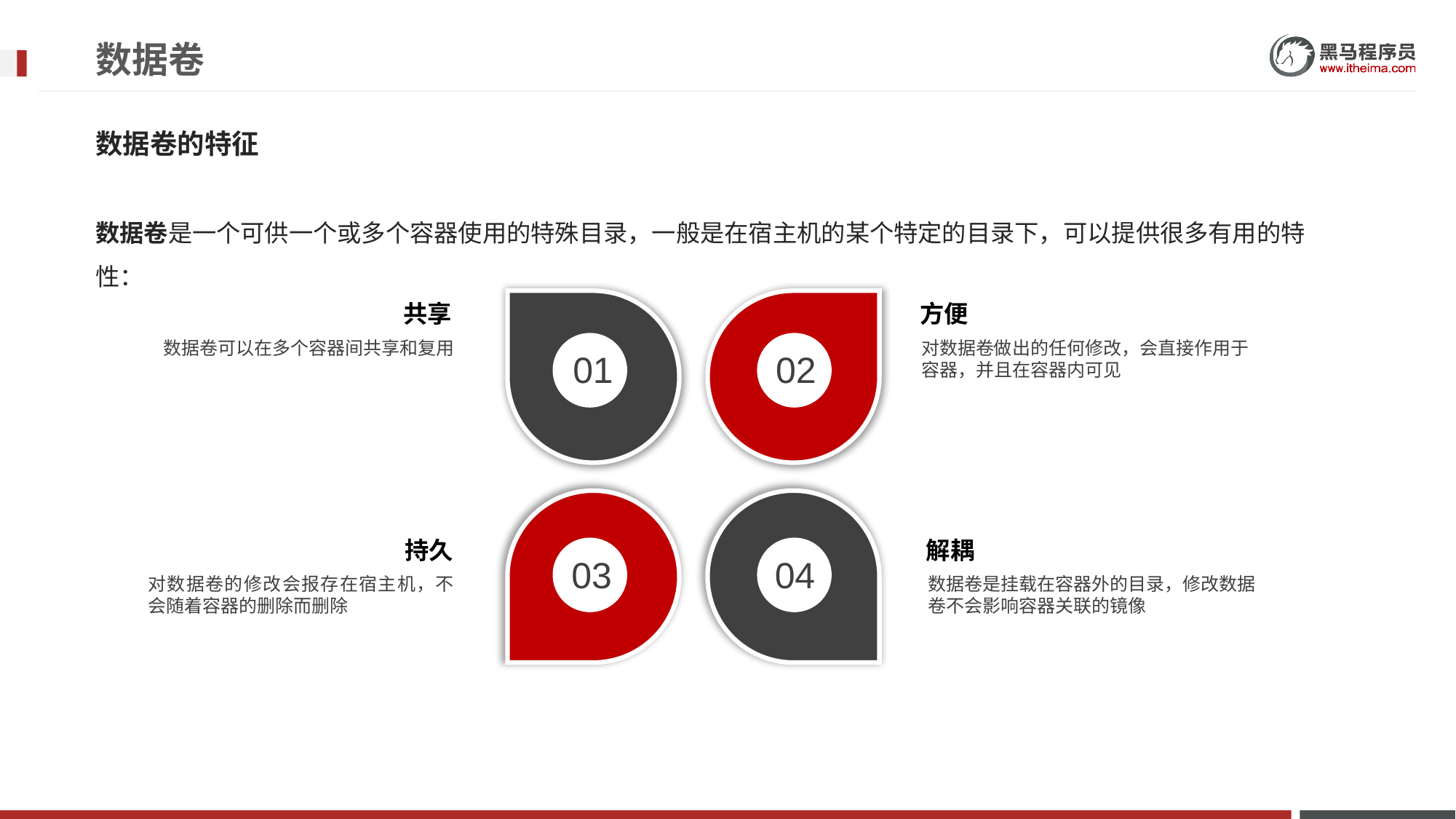

# 数据卷
数据卷的特征
数据卷是一个可供一个或多个容器使用的特殊目录，一般是在宿主机的某个特定的目录下，可以提供很多有用的特性：

共享
方便
对数据卷做出的任何修改，会直接作用于容器，并且在容器内可见
数据卷可以在多个容器间共享和复用

01
02

持久
解耦
数据卷是挂载在容器外的目录，修改数据卷不会影响容器关联的镜像

03
04
对数据卷的修改会报存在宿主机，不会随着容器的删除而删除